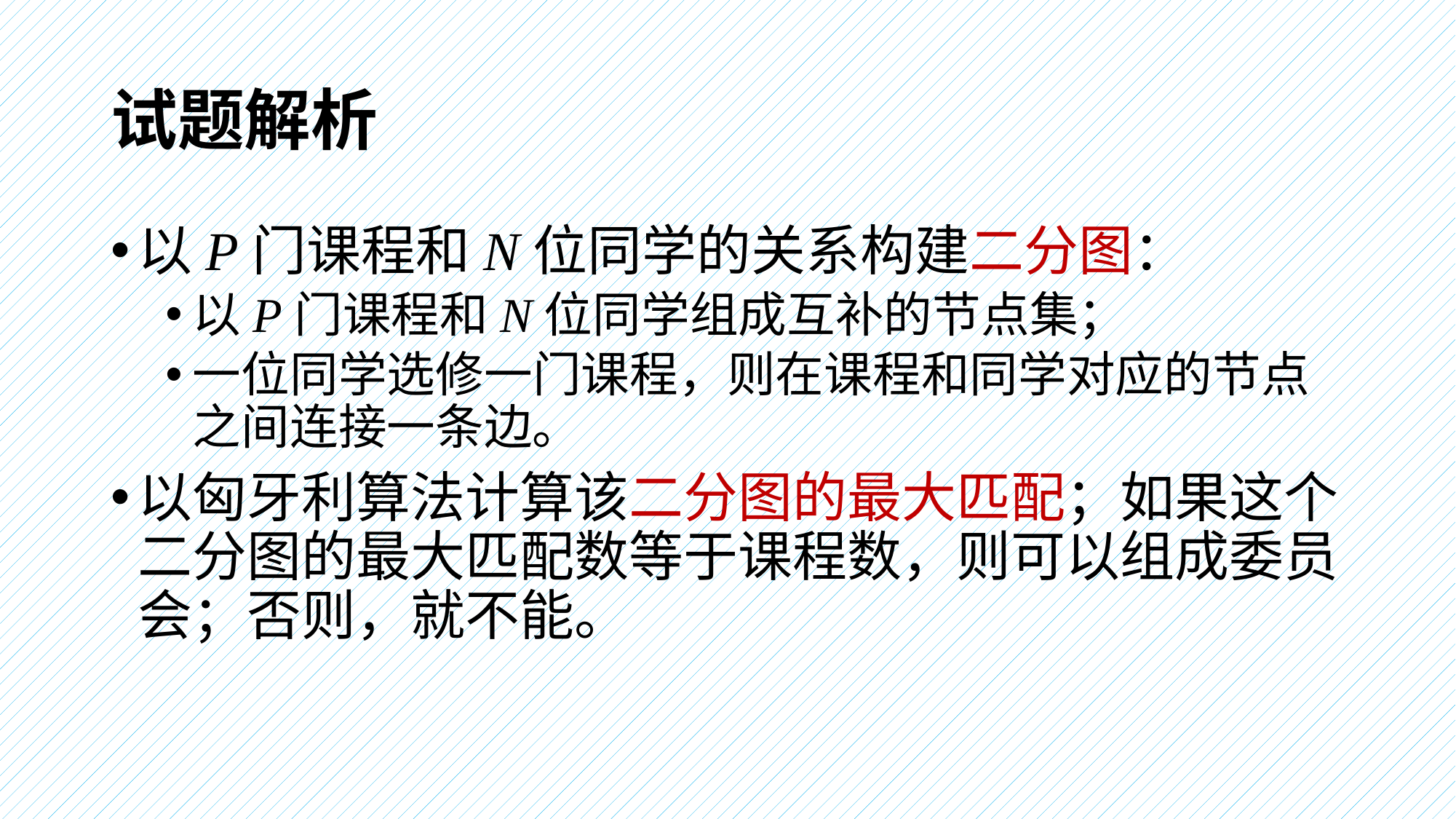

# 试题解析
以P门课程和N位同学的关系构建二分图：
以P门课程和N位同学组成互补的节点集；
一位同学选修一门课程，则在课程和同学对应的节点之间连接一条边。
以匈牙利算法计算该二分图的最大匹配；如果这个二分图的最大匹配数等于课程数，则可以组成委员会；否则，就不能。